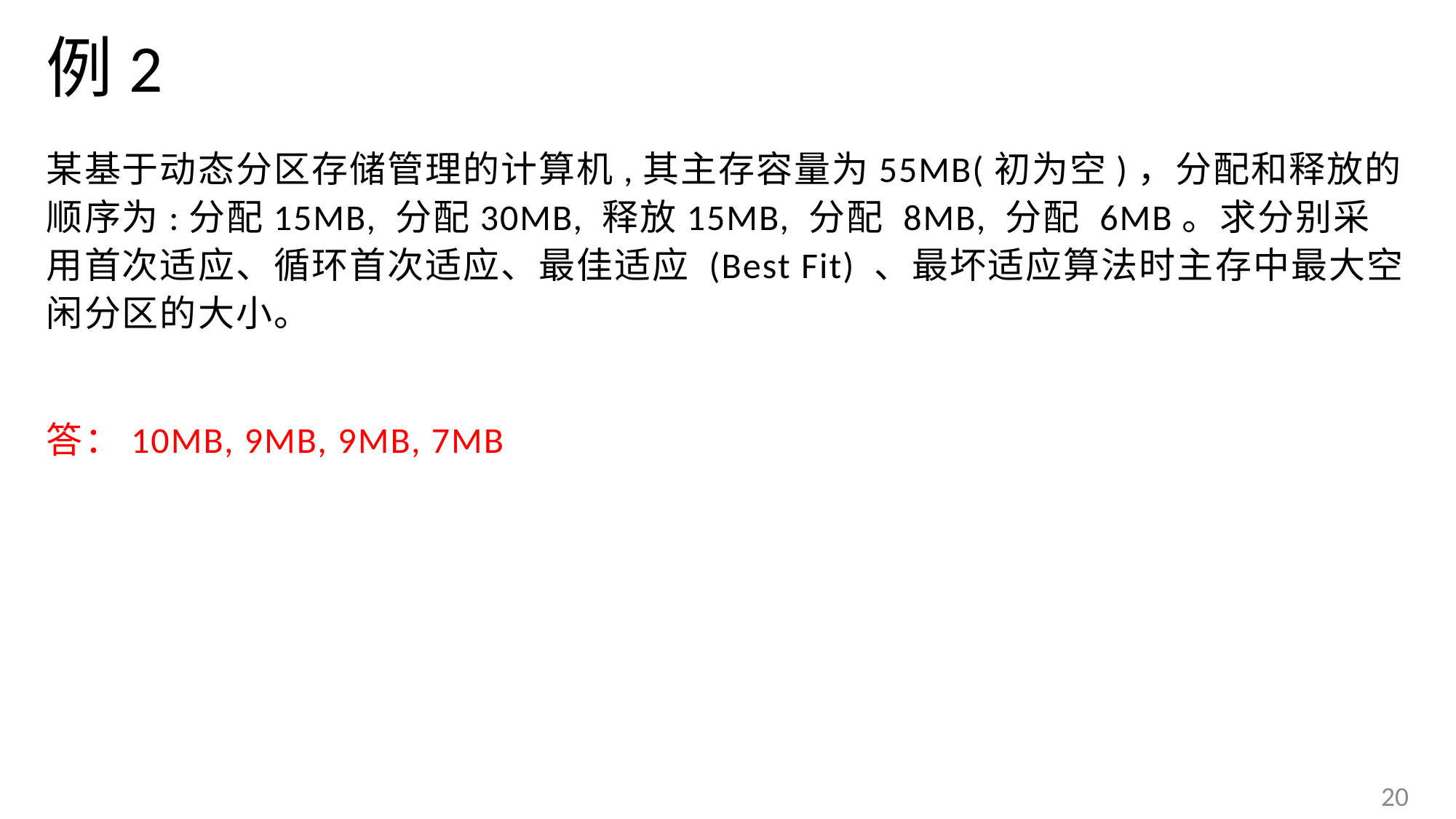

# 例2
某基于动态分区存储管理的计算机,其主存容量为55MB(初为空)，分配和释放的顺序为:分配15MB, 分配30MB, 释放15MB, 分配 8MB, 分配 6MB。求分别采用首次适应、循环首次适应、最佳适应 (Best Fit) 、最坏适应算法时主存中最大空闲分区的大小。

答：10MB, 9MB, 9MB, 7MB
20